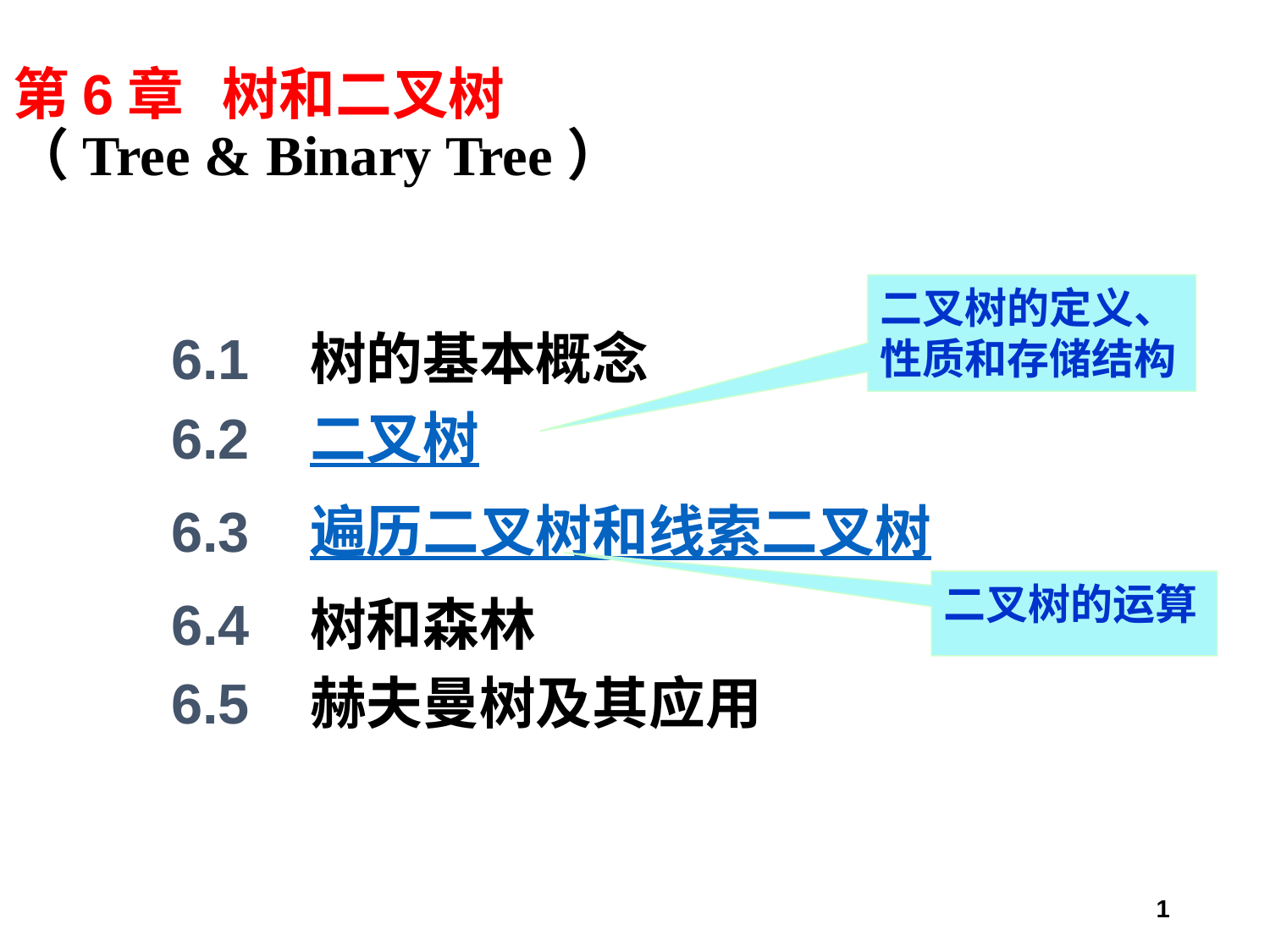

# 第6章   树和二叉树 （Tree & Binary Tree）
二叉树的定义、性质和存储结构
6.1   树的基本概念
6.2   二叉树
6.3   遍历二叉树和线索二叉树
6.4   树和森林
6.5   赫夫曼树及其应用
二叉树的运算
1